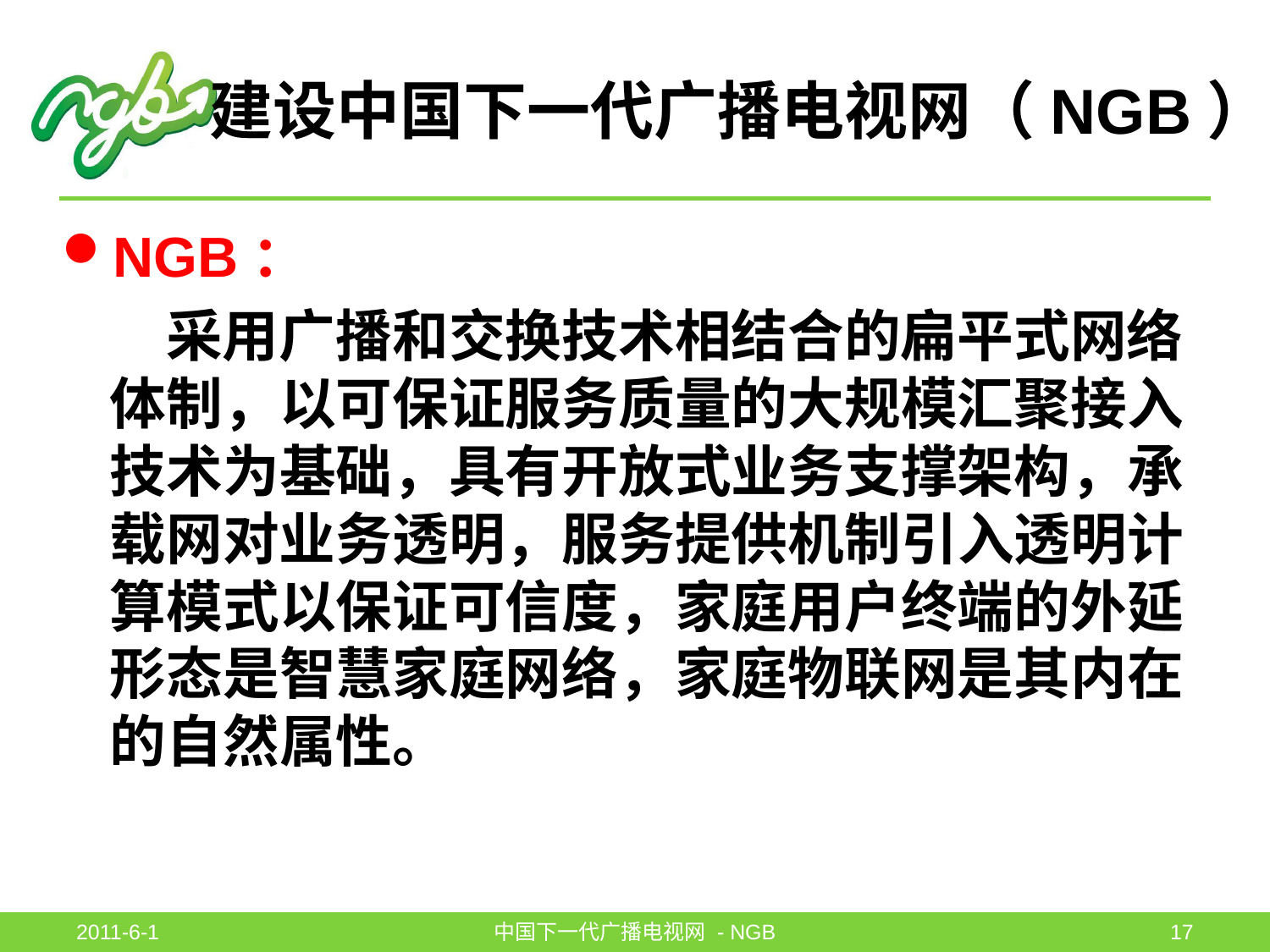

# 建设中国下一代广播电视网（NGB）
NGB：
       采用广播和交换技术相结合的扁平式网络体制，以可保证服务质量的大规模汇聚接入技术为基础，具有开放式业务支撑架构，承载网对业务透明，服务提供机制引入透明计算模式以保证可信度，家庭用户终端的外延形态是智慧家庭网络，家庭物联网是其内在的自然属性。

2011-6-1
中国下一代广播电视网 - NGB
17